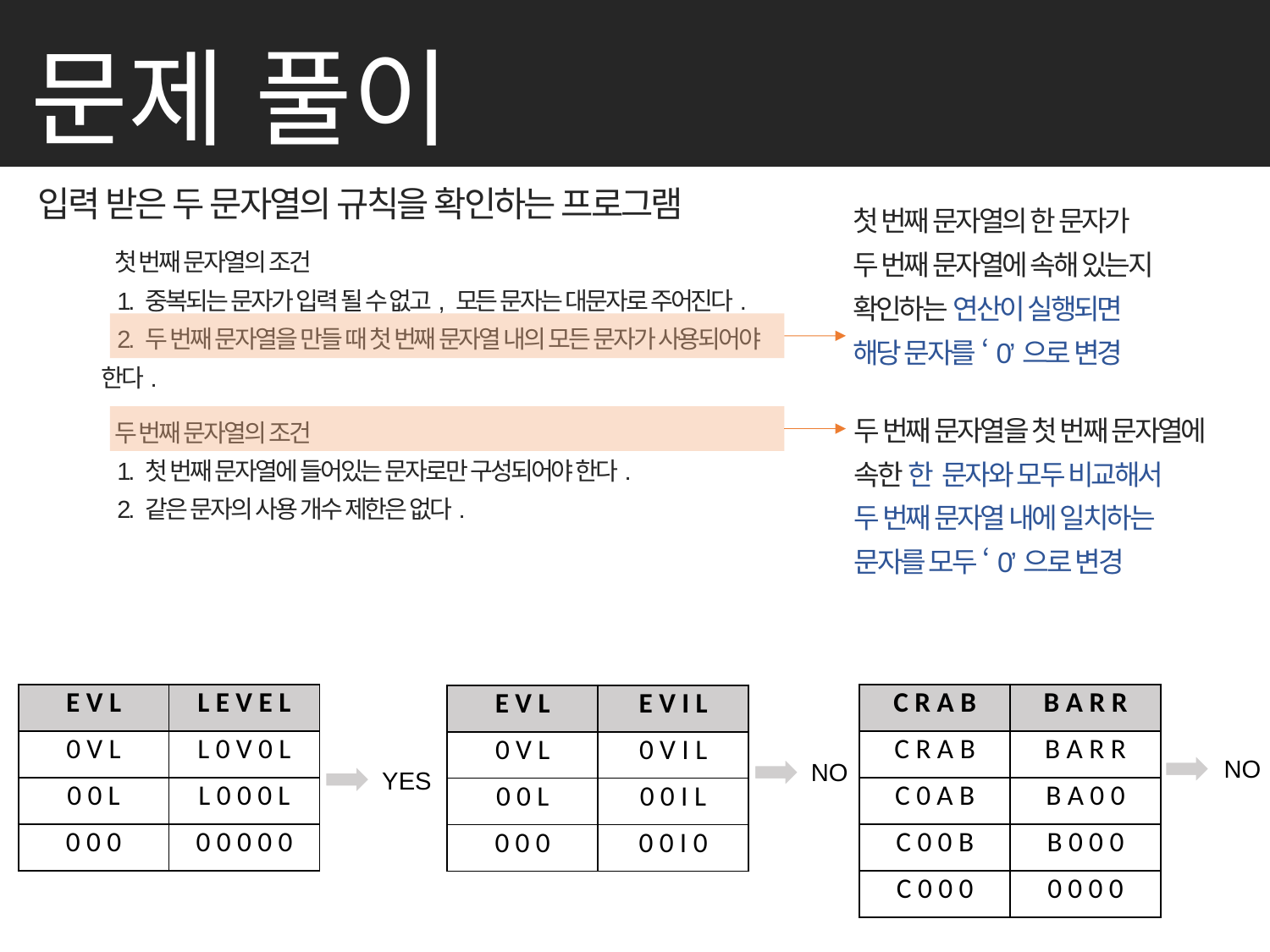

문제 풀이
문제설명
입력 받은 두 문자열의 규칙을 확인하는 프로그램

 첫 번째 문자열의 조건
   1. 중복되는 문자가 입력 될 수 없고, 모든 문자는 대문자로 주어진다.
   2. 두 번째 문자열을 만들 때 첫 번째 문자열 내의 모든 문자가 사용되어야 한다.

 두 번째 문자열의 조건
   1. 첫 번째 문자열에 들어있는 문자로만 구성되어야 한다.
   2. 같은 문자의 사용 개수 제한은 없다.

첫 번째 문자열의 한 문자가
두 번째 문자열에 속해 있는지 확인하는 연산이 실행되면
해당 문자를 ‘0’으로 변경

두 번째 문자열을 첫 번째 문자열에 속한 한 문자와 모두 비교해서
두 번째 문자열 내에 일치하는 문자를 모두 ‘0’으로 변경

| E V L | L E V E L |
| --- | --- |
| 0 V L | L 0 V 0 L |
| 0 0 L | L 0 0 0 L |
| 0 0 0 | 0 0 0 0 0 |
| C R A B | B A R R |
| --- | --- |
| C R A B | B A R R |
| C 0 A B | B A 0 0 |
| C 0 0 B | B 0 0 0 |
| C 0 0 0 | 0 0 0 0 |
| E V L | E V I L |
| --- | --- |
| 0 V L | 0 V I L |
| 0 0 L | 0 0 I L |
| 0 0 0 | 0 0 I 0 |
NO

NO

YES